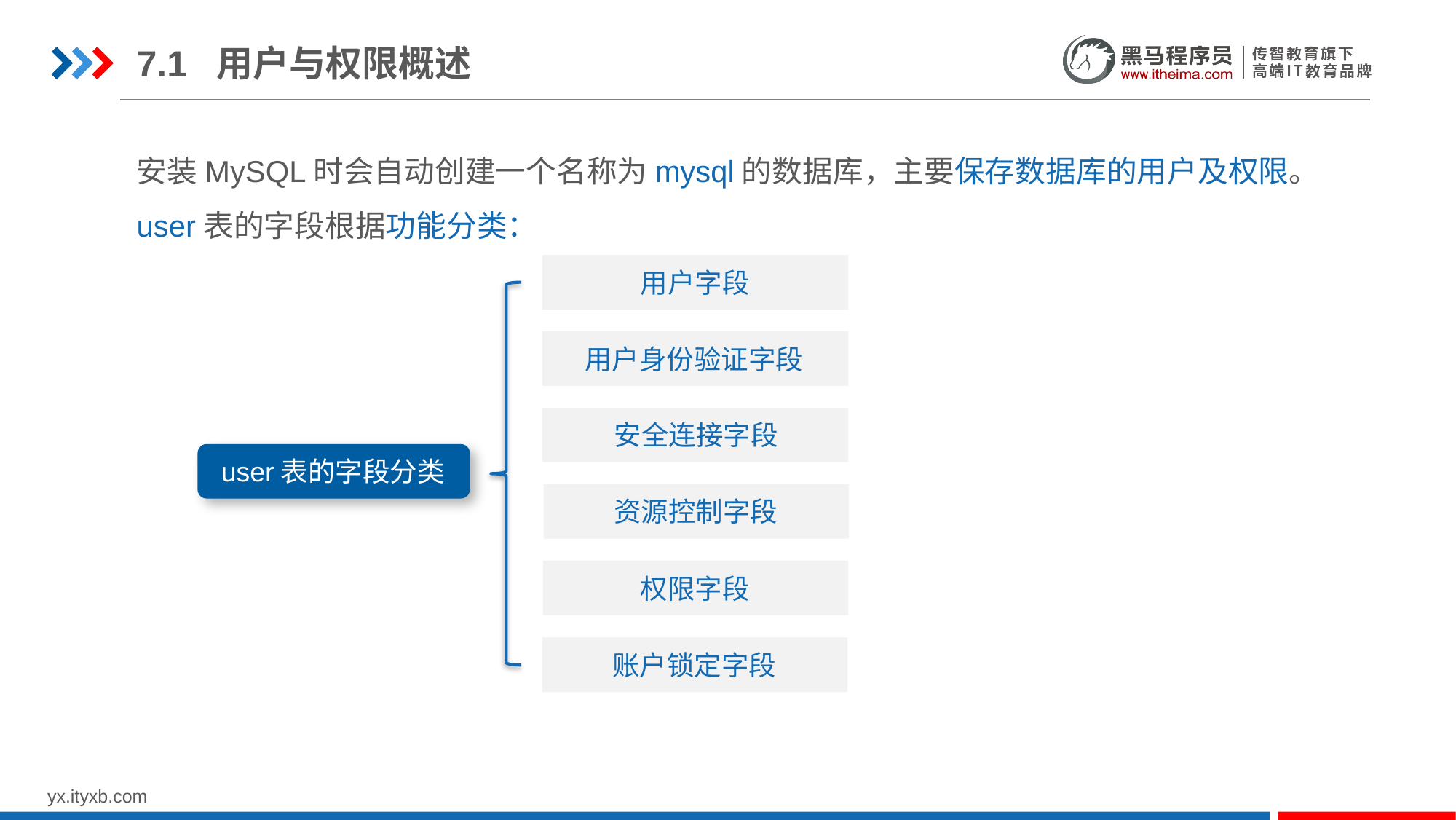

7.1  用户与权限概述
安装MySQL时会自动创建一个名称为mysql的数据库，主要保存数据库的用户及权限。
user表的字段根据功能分类：

用户字段

用户身份验证字段

安全连接字段

user表的字段分类

资源控制字段

权限字段

账户锁定字段